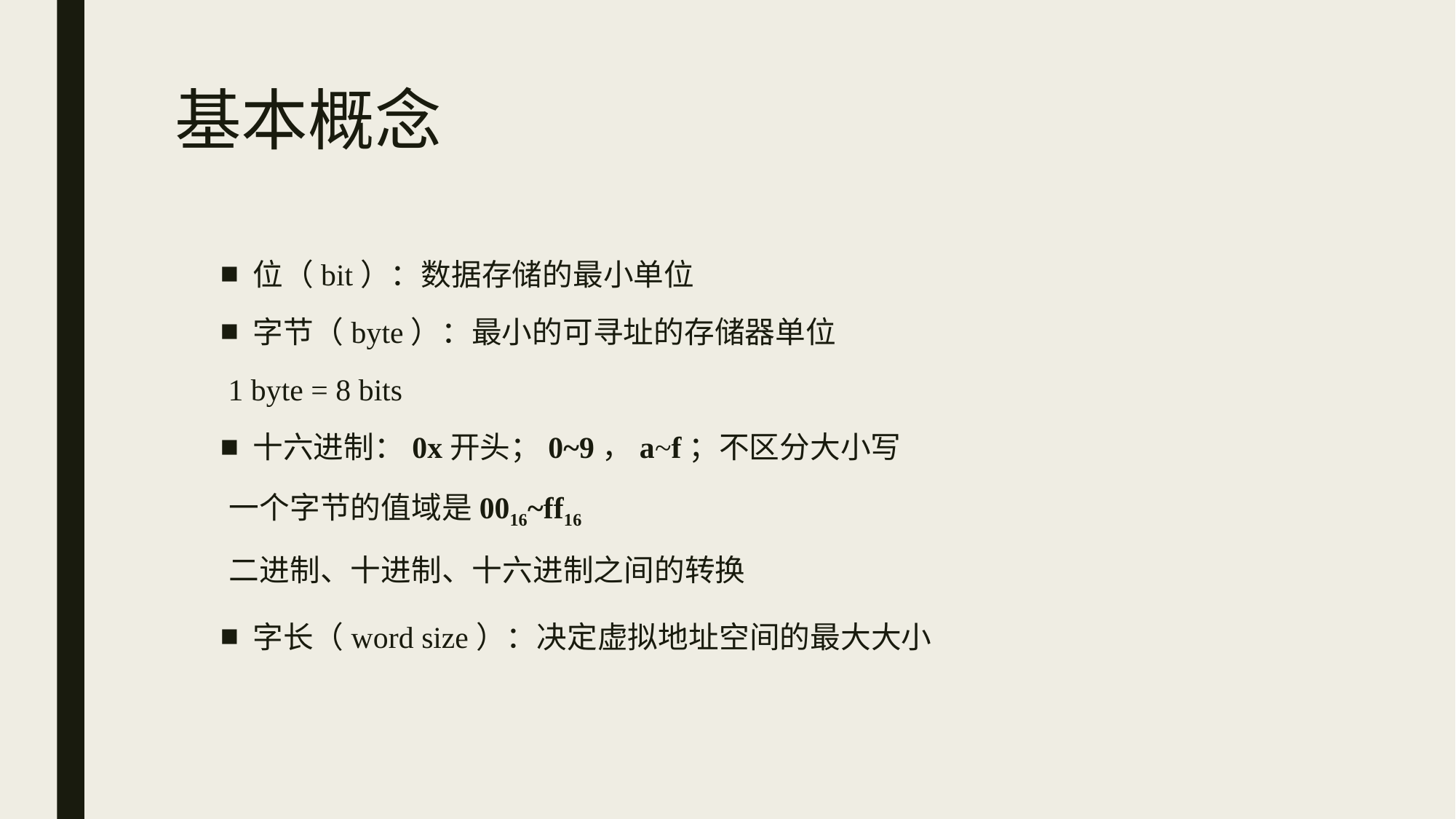

# 基本概念
 位（bit）：数据存储的最小单位
 字节（byte）：最小的可寻址的存储器单位
       1 byte = 8 bits
 十六进制：0x开头；0~9，a~f；不区分大小写
       一个字节的值域是0016~ff16
       二进制、十进制、十六进制之间的转换
 字长（word size）：决定虚拟地址空间的最大大小